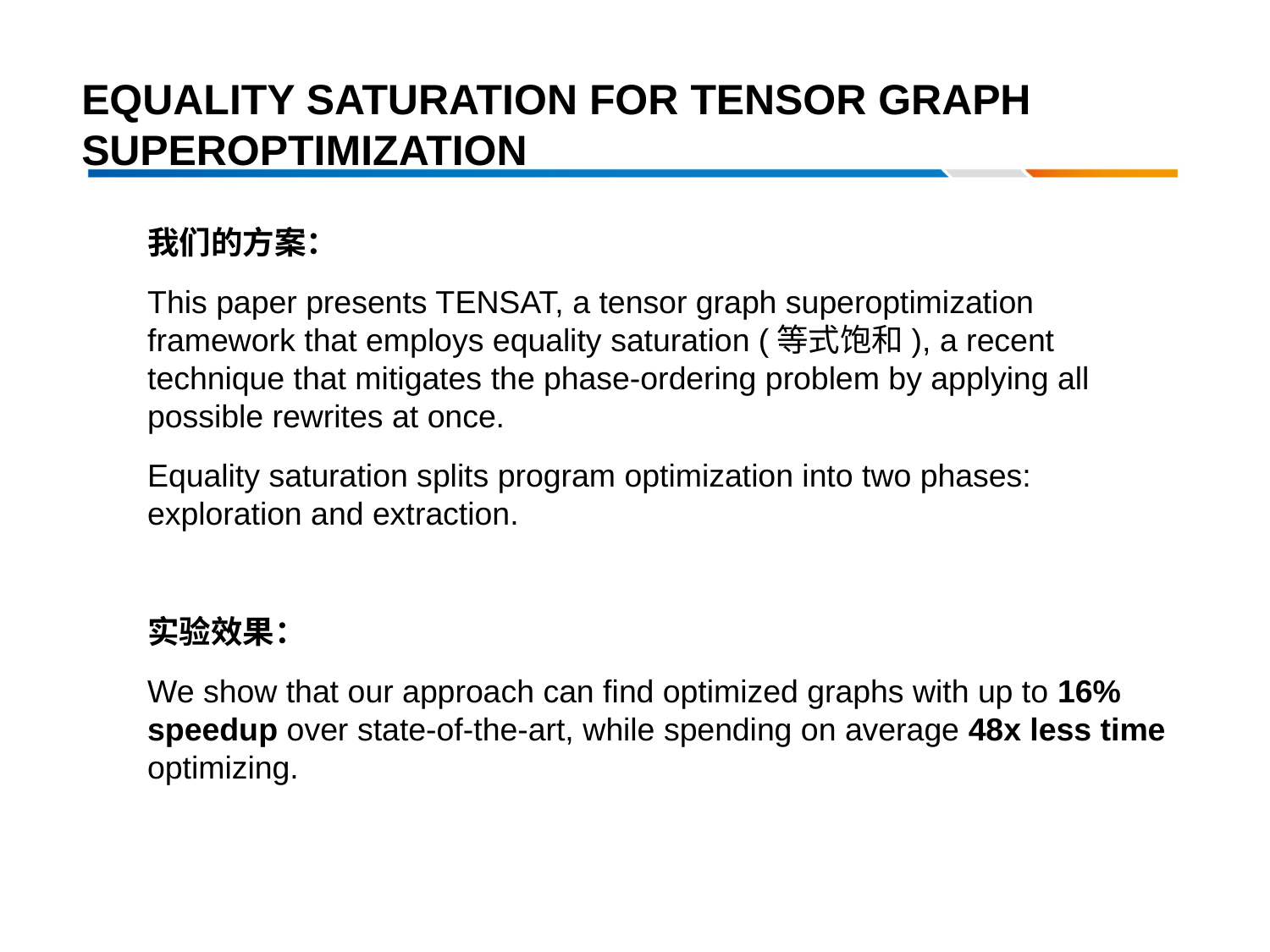

# EQUALITY SATURATION FOR TENSOR GRAPH SUPEROPTIMIZATION
我们的方案：
This paper presents TENSAT, a tensor graph superoptimization framework that employs equality saturation (等式饱和), a recent technique that mitigates the phase-ordering problem by applying all possible rewrites at once.
Equality saturation splits program optimization into two phases: exploration and extraction.

实验效果：
We show that our approach can find optimized graphs with up to 16% speedup over state-of-the-art, while spending on average 48x less time optimizing.